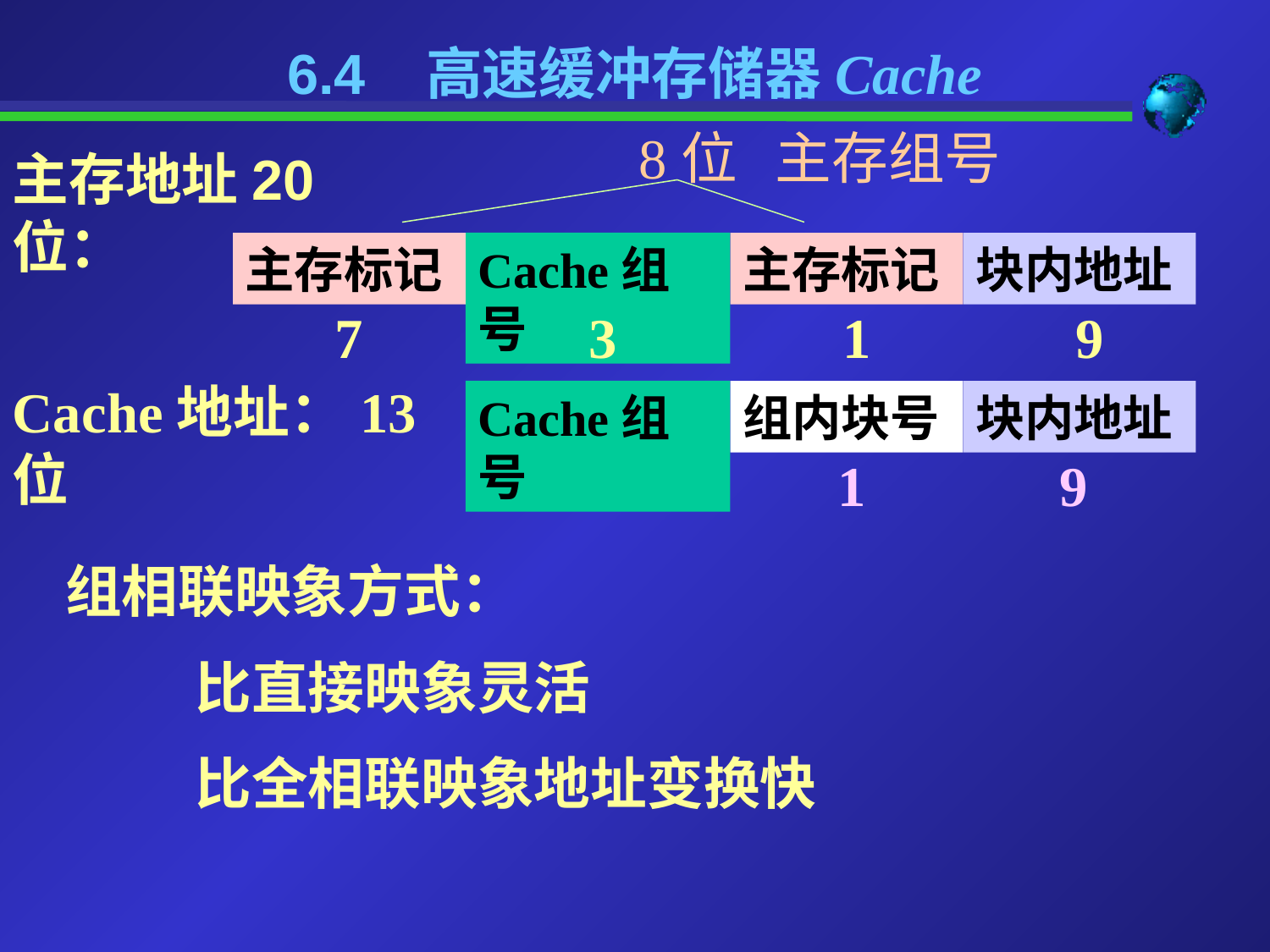

6.4   高速缓冲存储器Cache
8位   主存组号
主存地址20位：

主存标记
Cache组号
主存标记
块内地址
7
3
1
9
Cache地址：13位
Cache组号
组内块号
块内地址
3
1
9
组相联映象方式：
         比直接映象灵活
         比全相联映象地址变换快
67